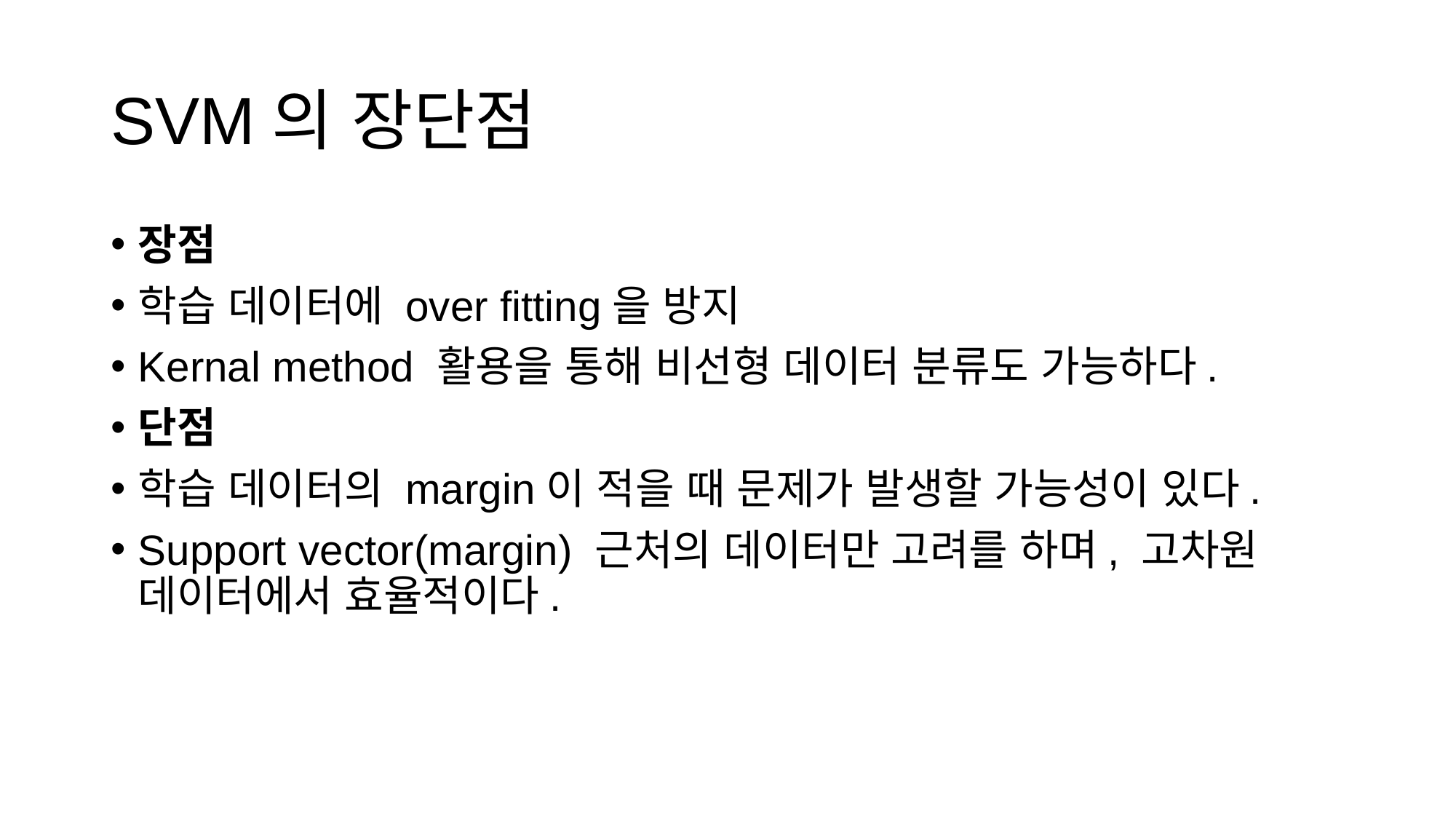

# SVM의 장단점
장점
학습 데이터에 over fitting을 방지
Kernal method 활용을 통해 비선형 데이터 분류도 가능하다.
단점
학습 데이터의 margin이 적을 때 문제가 발생할 가능성이 있다.
Support vector(margin) 근처의 데이터만 고려를 하며, 고차원 데이터에서 효율적이다.